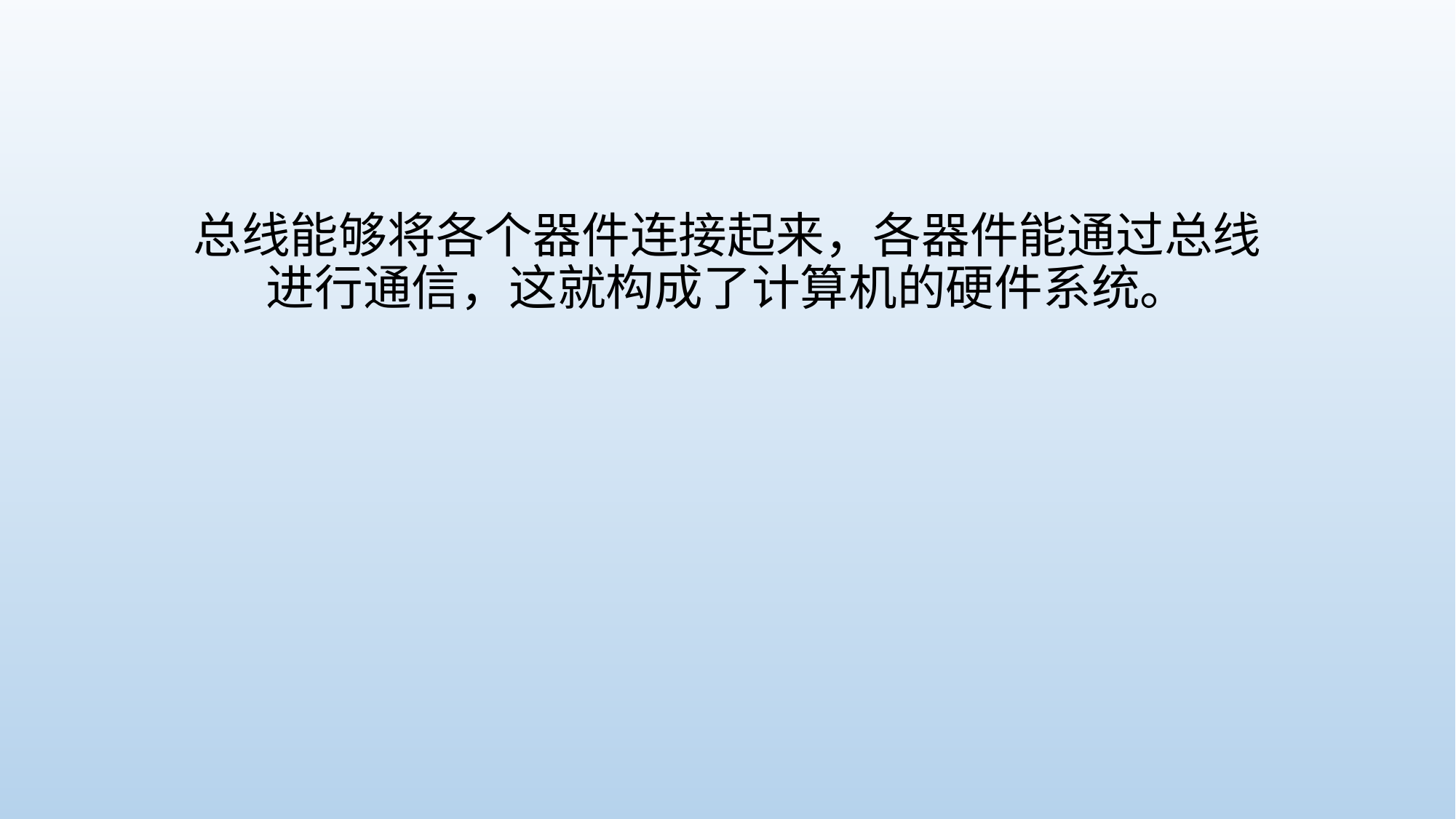

#
总线能够将各个器件连接起来，各器件能通过总线进行通信，这就构成了计算机的硬件系统。